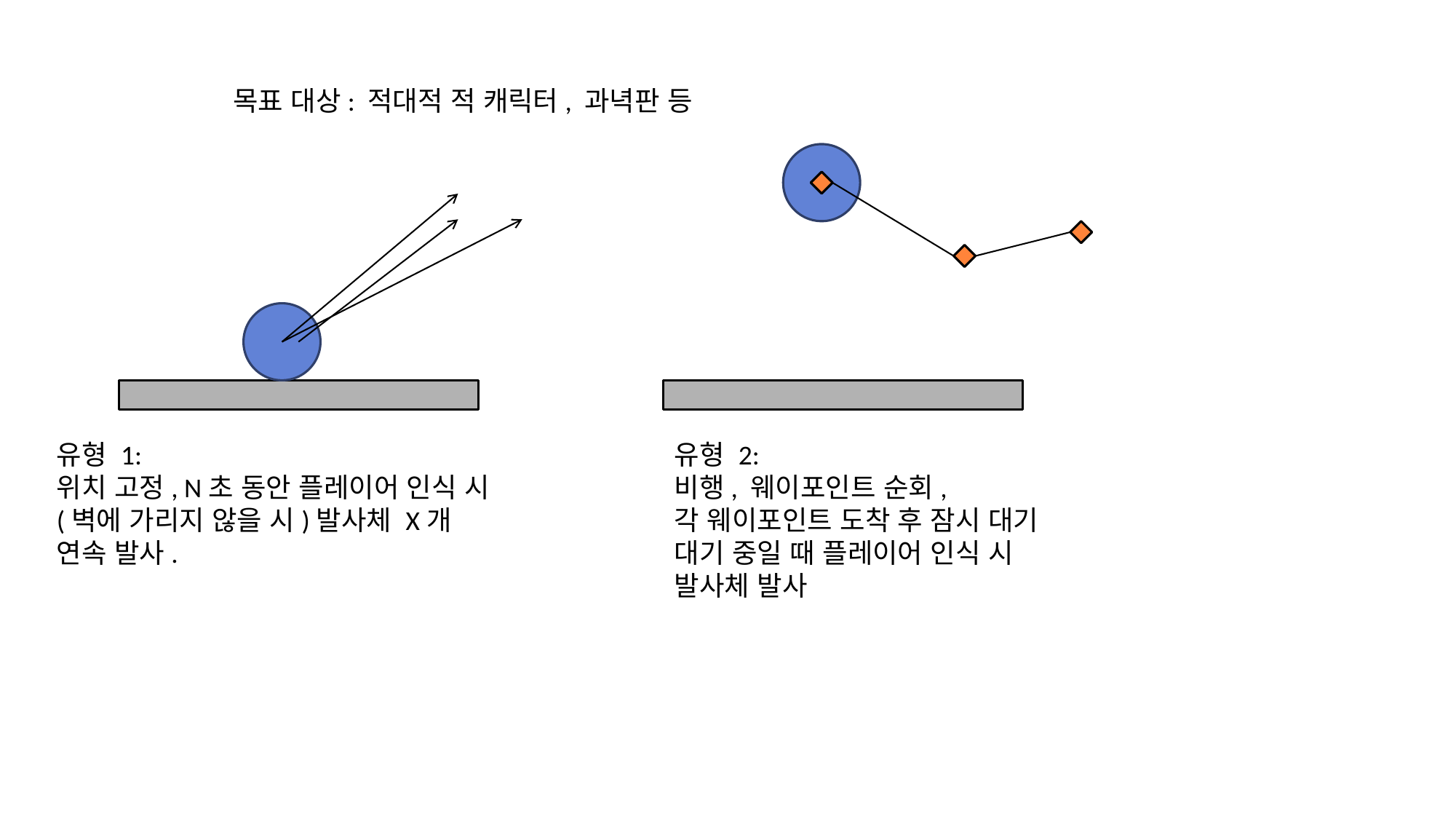

목표 대상: 적대적 적 캐릭터, 과녁판 등

유형 1:
위치 고정, N초 동안 플레이어 인식 시
(벽에 가리지 않을 시)발사체 X개
연속 발사.
유형 2:
비행, 웨이포인트 순회,
각 웨이포인트 도착 후 잠시 대기
대기 중일 때 플레이어 인식 시
발사체 발사